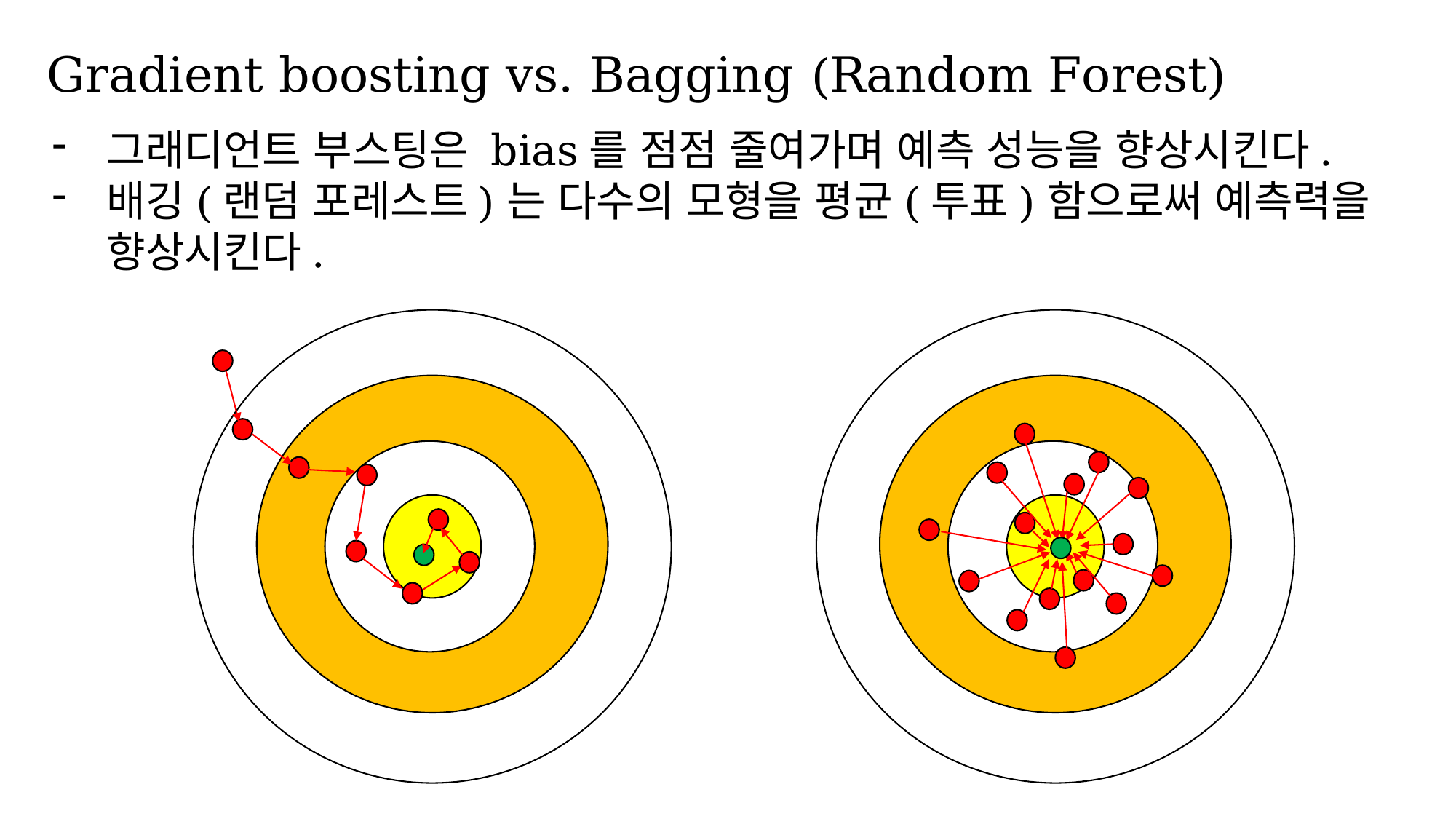

Gradient boosting vs. Bagging (Random Forest)
그래디언트 부스팅은 bias를 점점 줄여가며 예측 성능을 향상시킨다.
배깅(랜덤 포레스트)는 다수의 모형을 평균(투표)함으로써 예측력을 향상시킨다.